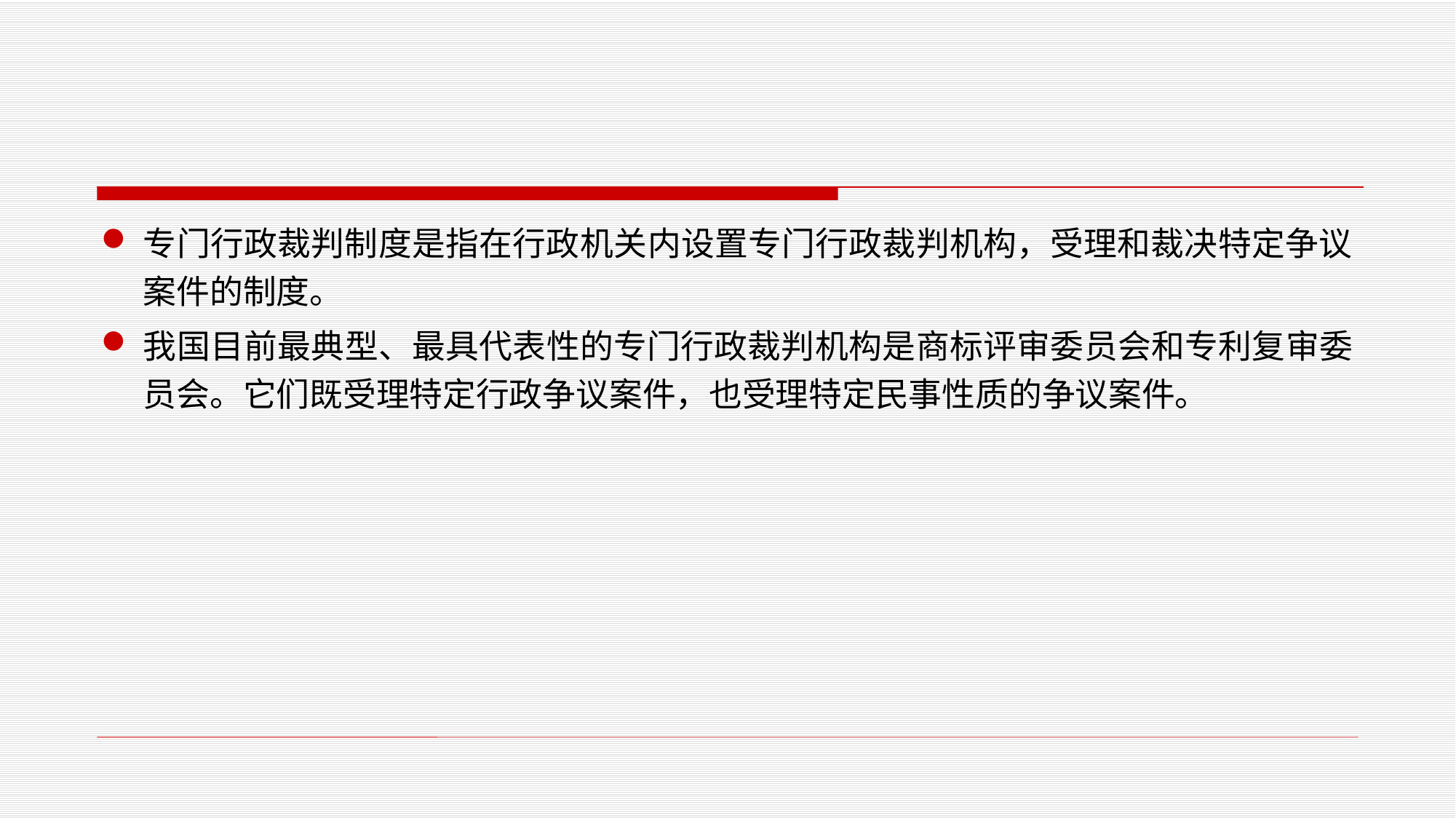

#
专门行政裁判制度是指在行政机关内设置专门行政裁判机构，受理和裁决特定争议案件的制度。
我国目前最典型、最具代表性的专门行政裁判机构是商标评审委员会和专利复审委员会。它们既受理特定行政争议案件，也受理特定民事性质的争议案件。